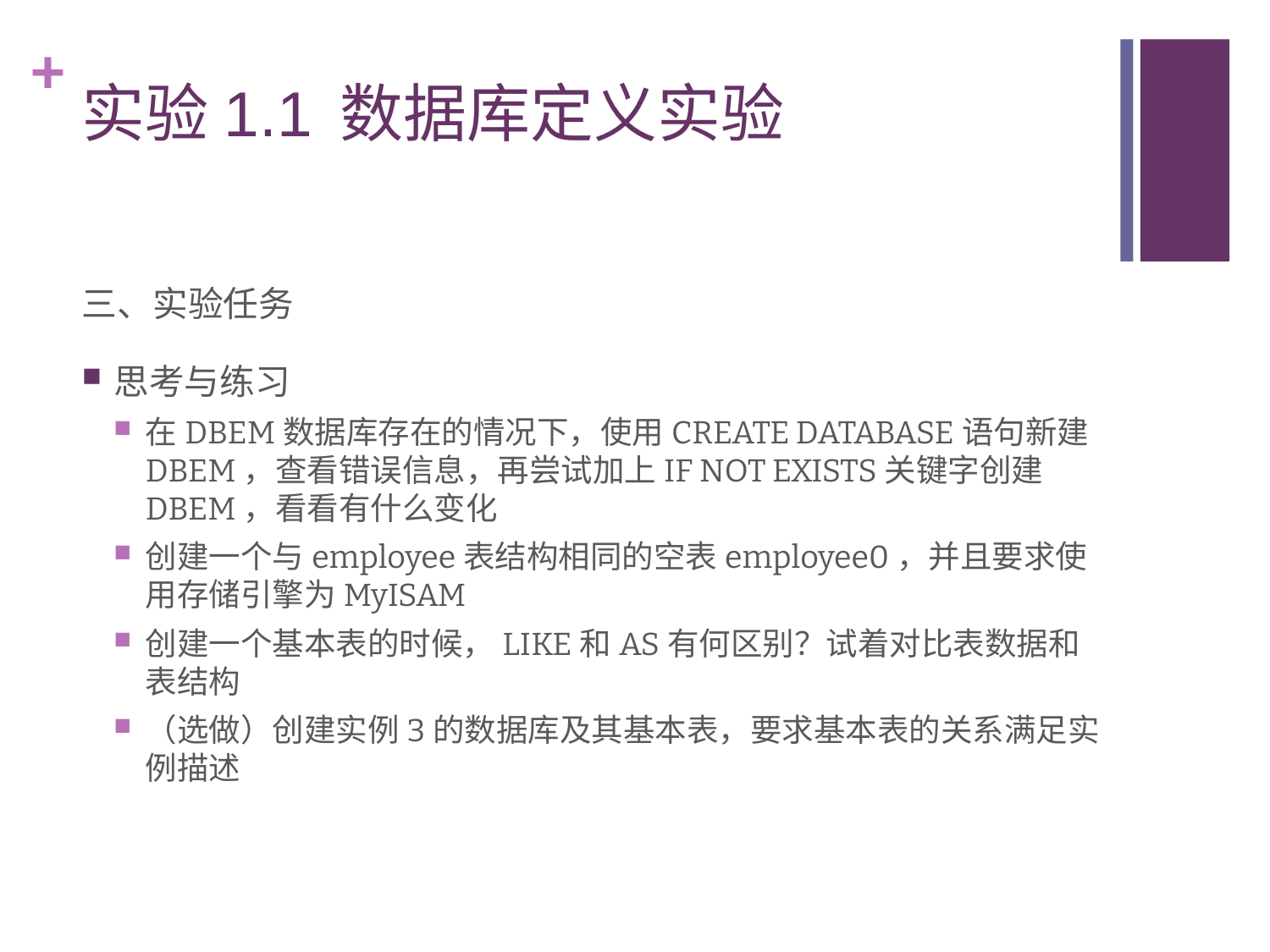

# 实验1.1 数据库定义实验
三、实验任务
思考与练习
在DBEM数据库存在的情况下，使用CREATE DATABASE语句新建DBEM，查看错误信息，再尝试加上IF NOT EXISTS关键字创建DBEM，看看有什么变化
创建一个与employee表结构相同的空表employee0，并且要求使用存储引擎为MyISAM
创建一个基本表的时候，LIKE和AS有何区别？试着对比表数据和表结构
（选做）创建实例3的数据库及其基本表，要求基本表的关系满足实例描述